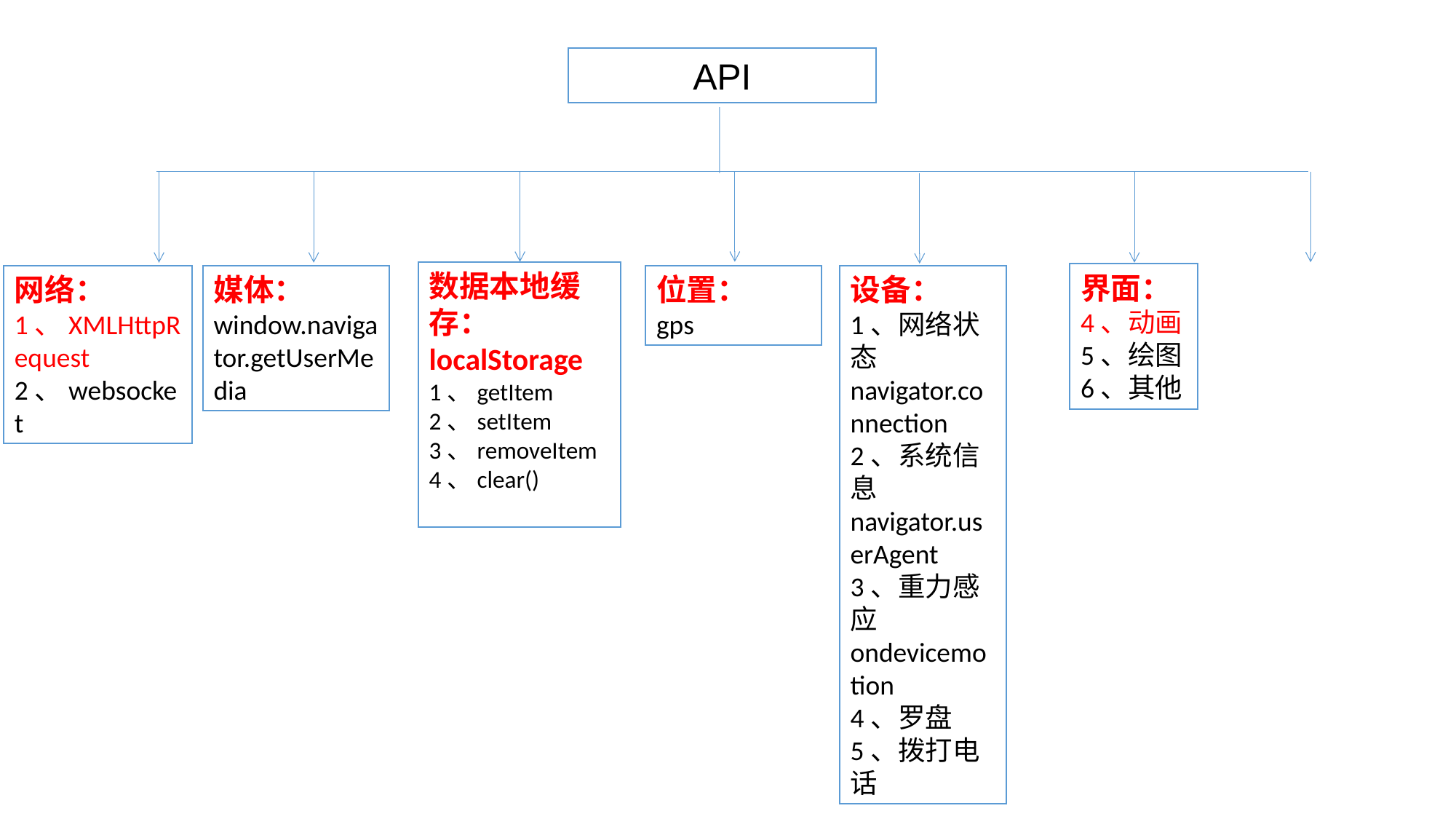

API
数据本地缓存：
localStorage
1、getItem
2、setItem
3、removeItem
4、clear()

界面：
4、动画
5、绘图
6、其他
位置：
gps
设备：
1、网络状态navigator.connection
2、系统信息navigator.userAgent
3、重力感应ondevicemotion
4、罗盘
5、拨打电话
网络：
1、XMLHttpRequest
2、websocket
媒体：
window.navigator.getUserMedia